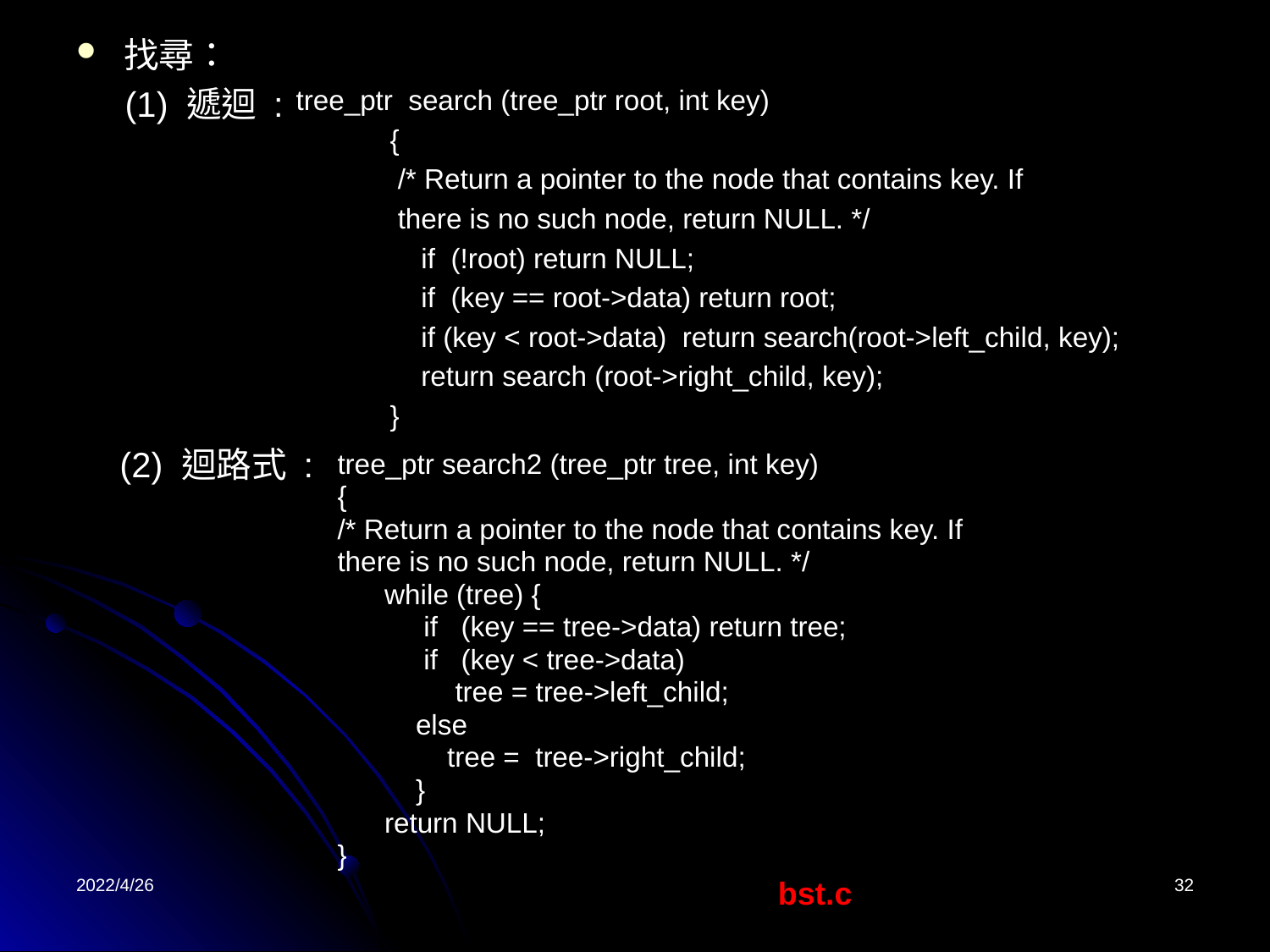

找尋：
     (1) 遞迴 :
tree_ptr  search (tree_ptr root, int key)
            {
             /* Return a pointer to the node that contains key. If
             there is no such node, return NULL. */
                if  (!root) return NULL;
                if  (key == root->data) return root;
                if (key < root->data)  return search(root->left_child, key);
                return search (root->right_child, key);
            }

(2) 迴路式 :
tree_ptr search2 (tree_ptr tree, int key)
{
/* Return a pointer to the node that contains key. If
there is no such node, return NULL. */
      while (tree) {
           if   (key == tree->data) return tree;
           if   (key < tree->data)
               tree = tree->left_child;
          else
              tree =  tree->right_child;
          }
      return NULL;
}
2022/4/26
bst.c
32